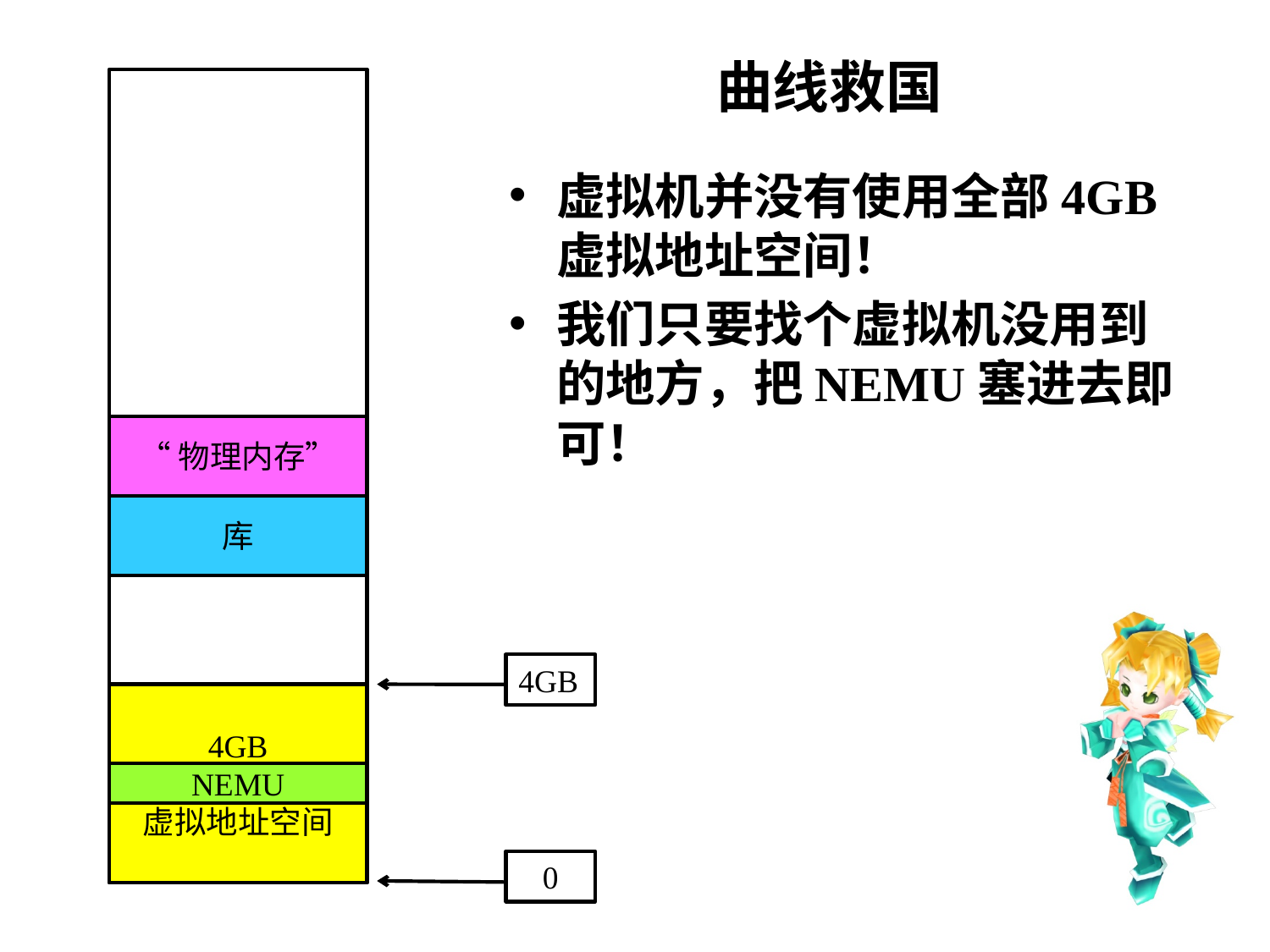

# 曲线救国

虚拟机并没有使用全部4GB虚拟地址空间！
我们只要找个虚拟机没用到的地方，把NEMU塞进去即可！
“物理内存”
库
4GB
4GB

虚拟地址空间
NEMU
0